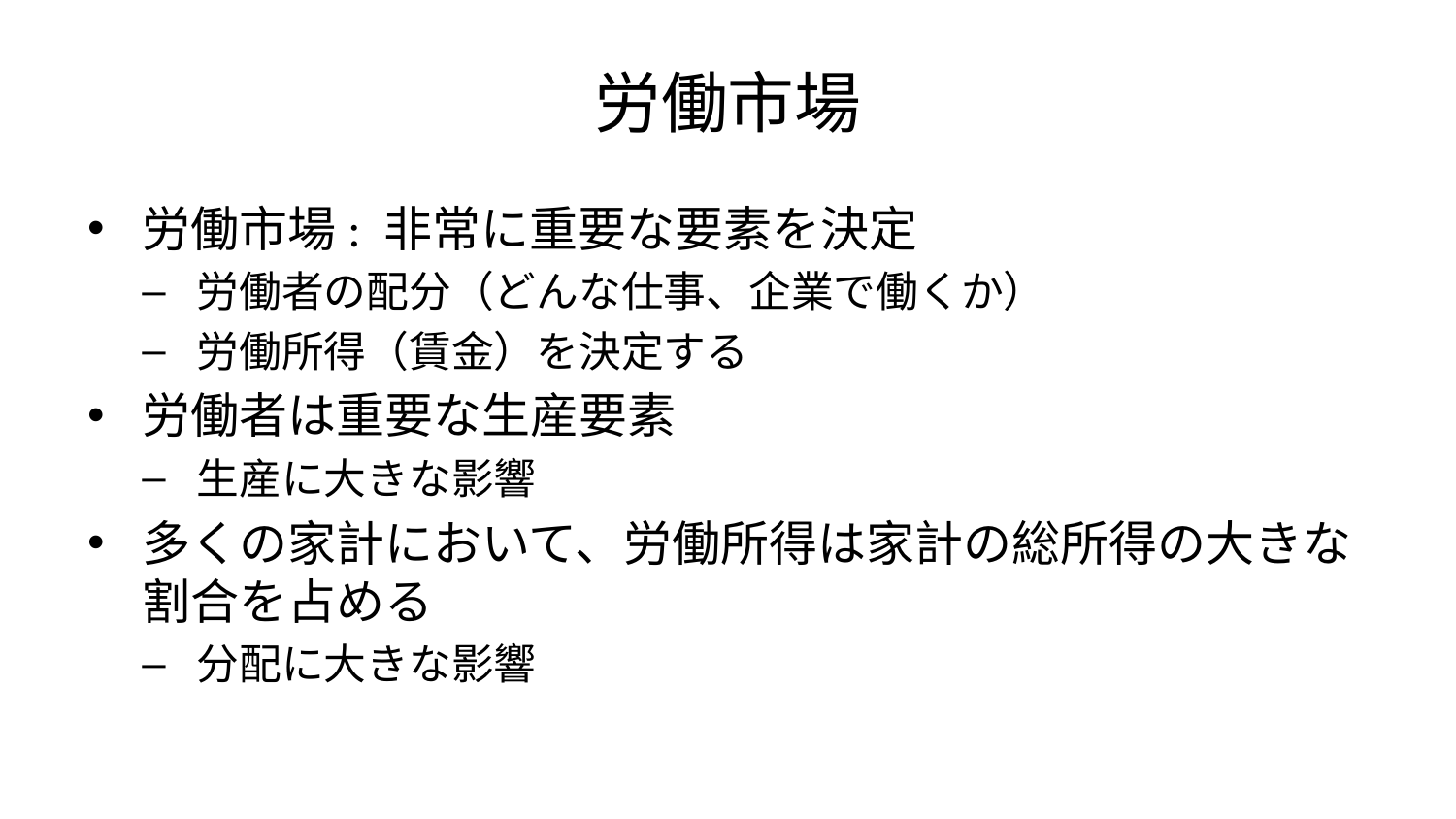

# 労働市場
労働市場: 非常に重要な要素を決定
労働者の配分（どんな仕事、企業で働くか）
労働所得（賃金）を決定する
労働者は重要な生産要素
生産に大きな影響
多くの家計において、労働所得は家計の総所得の大きな割合を占める
分配に大きな影響